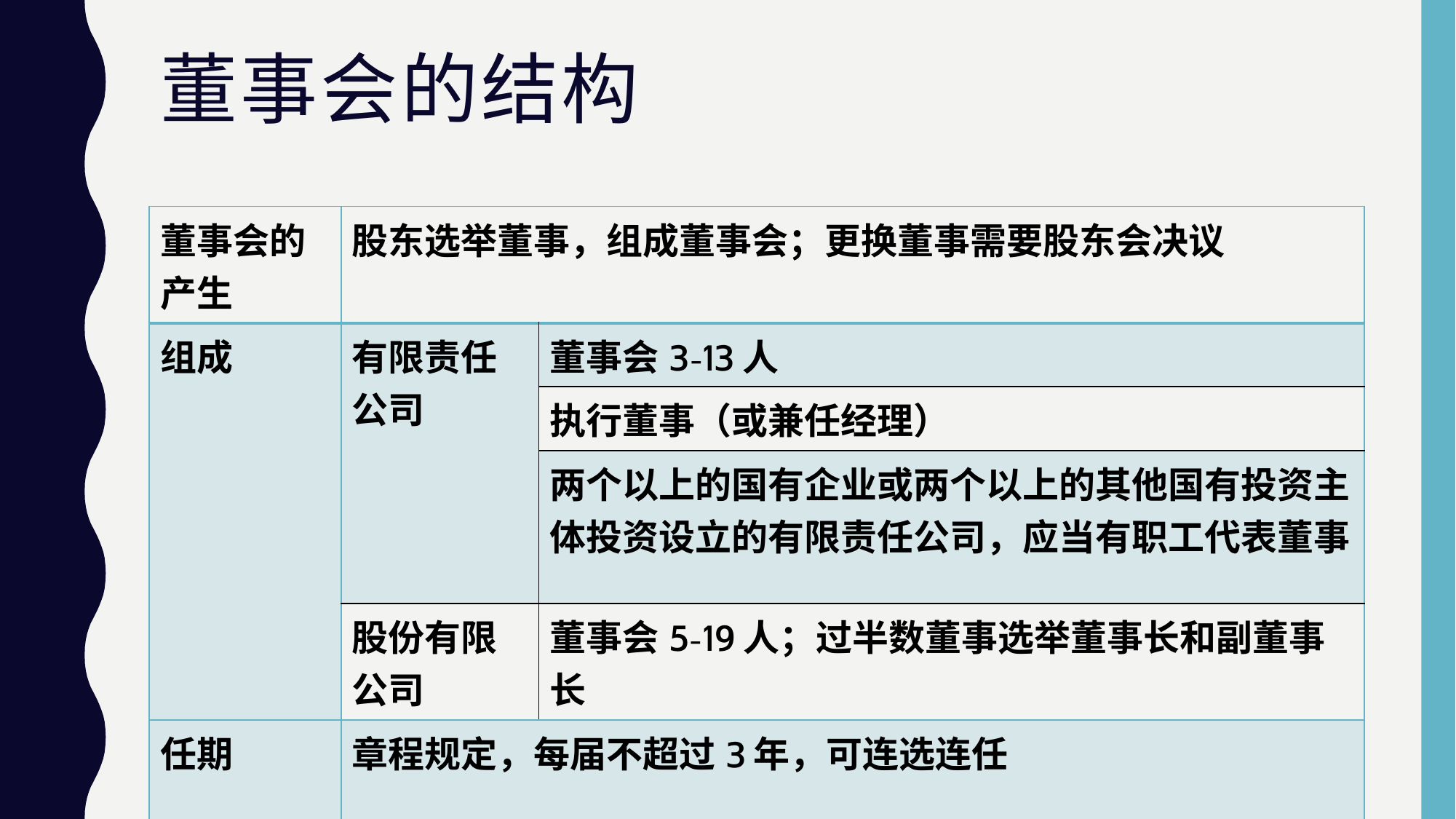

# 董事会的结构
| 董事会的产生 | 股东选举董事，组成董事会；更换董事需要股东会决议 |  |
| --- | --- | --- |
| 组成 | 有限责任公司 | 董事会3-13人 |
|  |  | 执行董事（或兼任经理） |
|  |  | 两个以上的国有企业或两个以上的其他国有投资主体投资设立的有限责任公司，应当有职工代表董事 |
|  | 股份有限公司 | 董事会5-19人；过半数董事选举董事长和副董事长 |
| 任期 | 章程规定，每届不超过3年，可连选连任 |  |